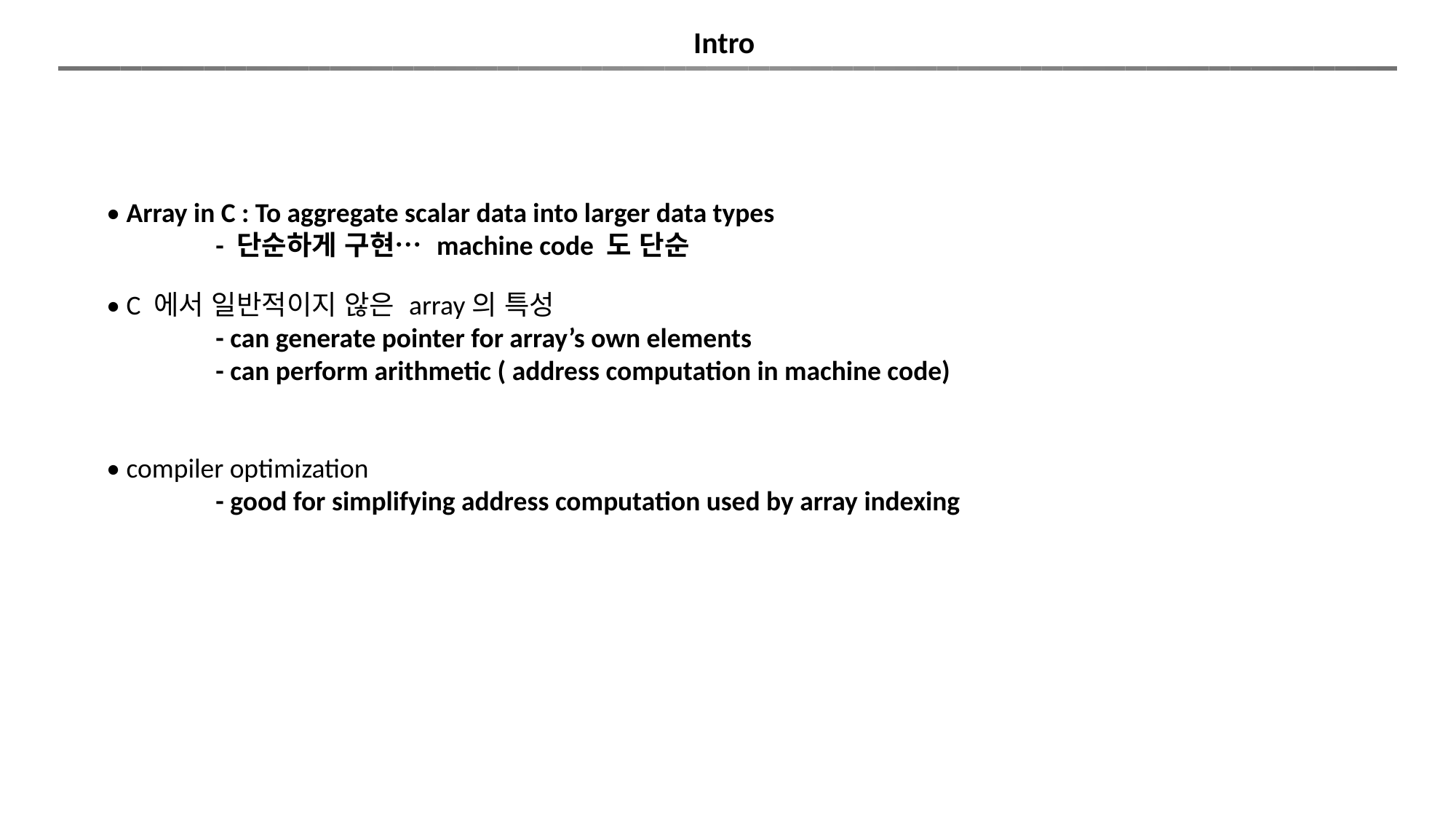

Intro

• Array in C : To aggregate scalar data into larger data types
	- 단순하게 구현… machine code 도 단순
• C 에서 일반적이지 않은 array의 특성
	- can generate pointer for array’s own elements
	- can perform arithmetic ( address computation in machine code)
• compiler optimization
	- good for simplifying address computation used by array indexing